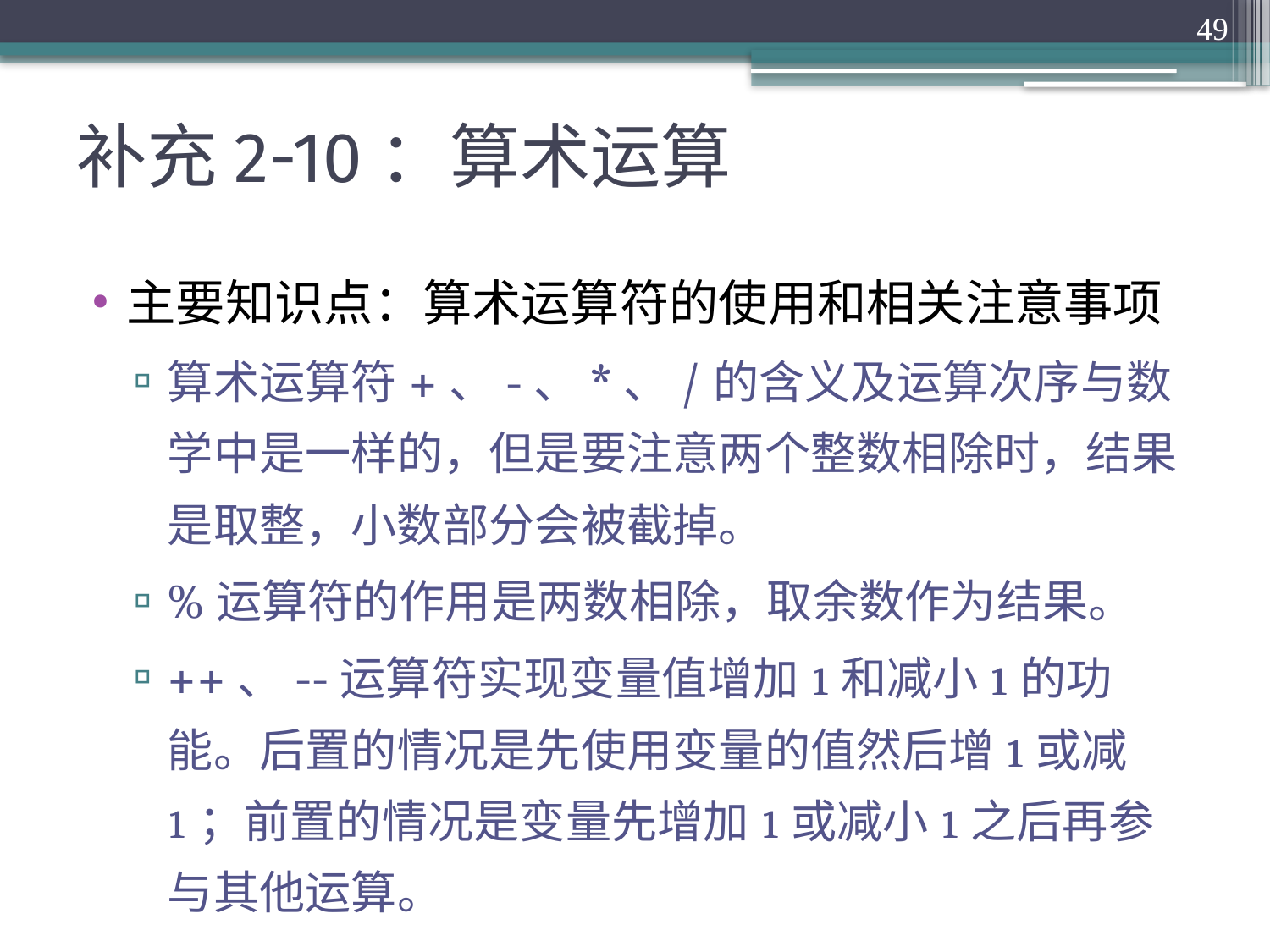

49
# 补充2-10：算术运算
主要知识点：算术运算符的使用和相关注意事项
算术运算符+、-、*、/的含义及运算次序与数学中是一样的，但是要注意两个整数相除时，结果是取整，小数部分会被截掉。
%运算符的作用是两数相除，取余数作为结果。
++、--运算符实现变量值增加1和减小1的功能。后置的情况是先使用变量的值然后增1或减1；前置的情况是变量先增加1或减小1之后再参与其他运算。